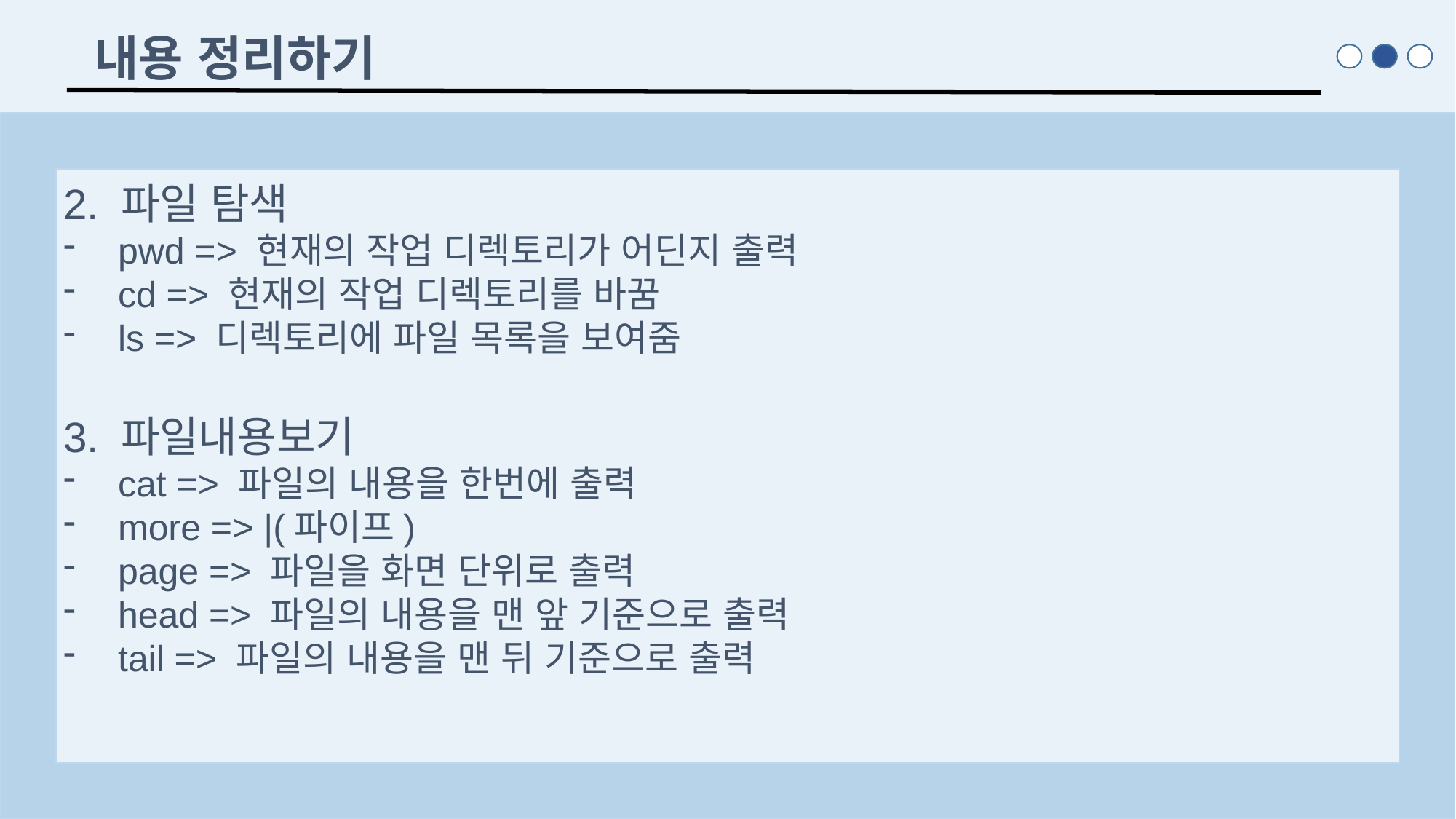

내용 정리하기

2. 파일 탐색
pwd => 현재의 작업 디렉토리가 어딘지 출력
cd => 현재의 작업 디렉토리를 바꿈
ls => 디렉토리에 파일 목록을 보여줌

3. 파일내용보기
cat => 파일의 내용을 한번에 출력
more => |(파이프)
page => 파일을 화면 단위로 출력
head => 파일의 내용을 맨 앞 기준으로 출력
tail => 파일의 내용을 맨 뒤 기준으로 출력